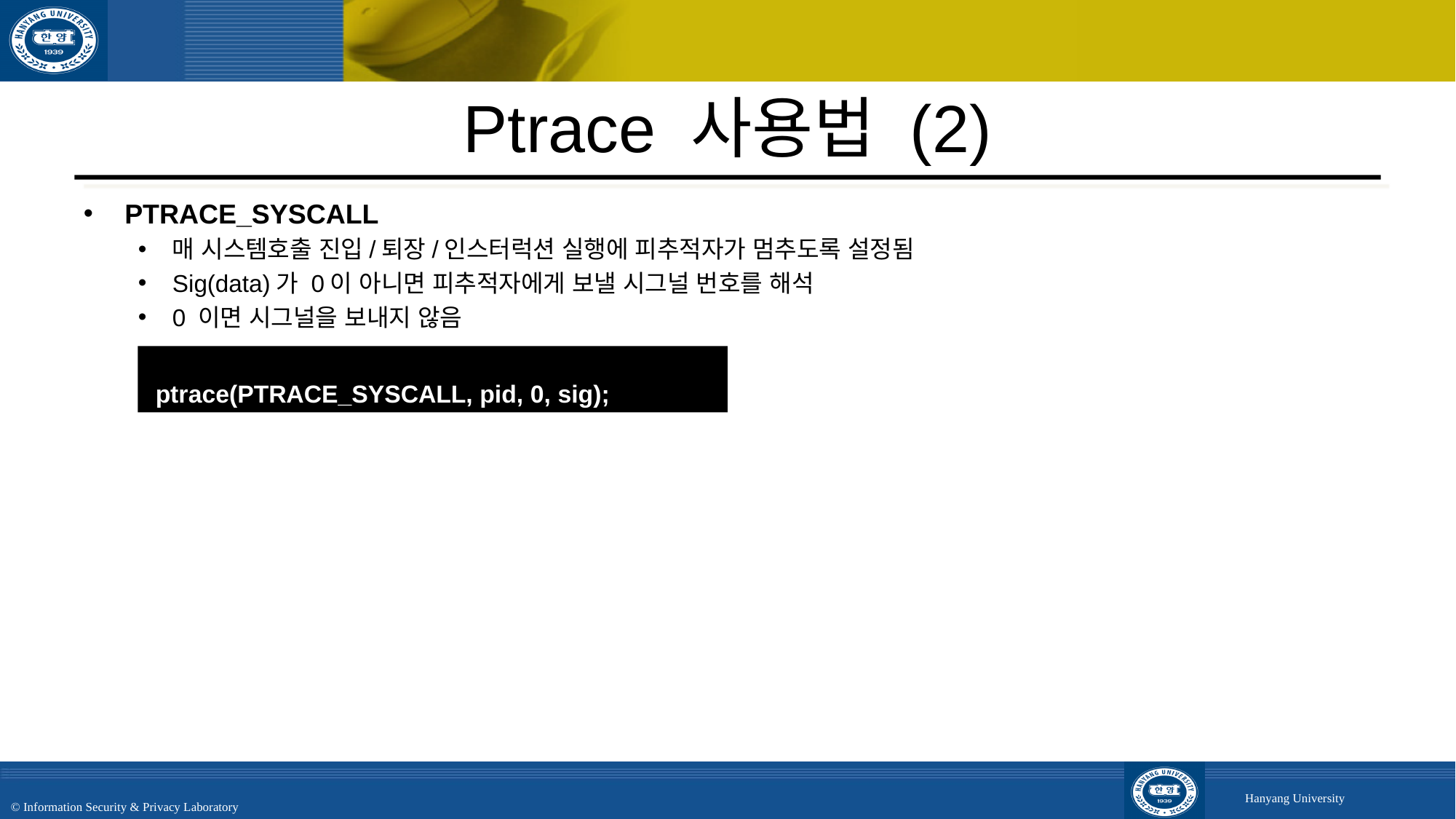

# Ptrace 사용법 (2)
PTRACE_SYSCALL
매 시스템호출 진입/퇴장/인스터럭션 실행에 피추적자가 멈추도록 설정됨
Sig(data)가 0이 아니면 피추적자에게 보낼 시그널 번호를 해석
0 이면 시그널을 보내지 않음

 ptrace(PTRACE_SYSCALL, pid, 0, sig);